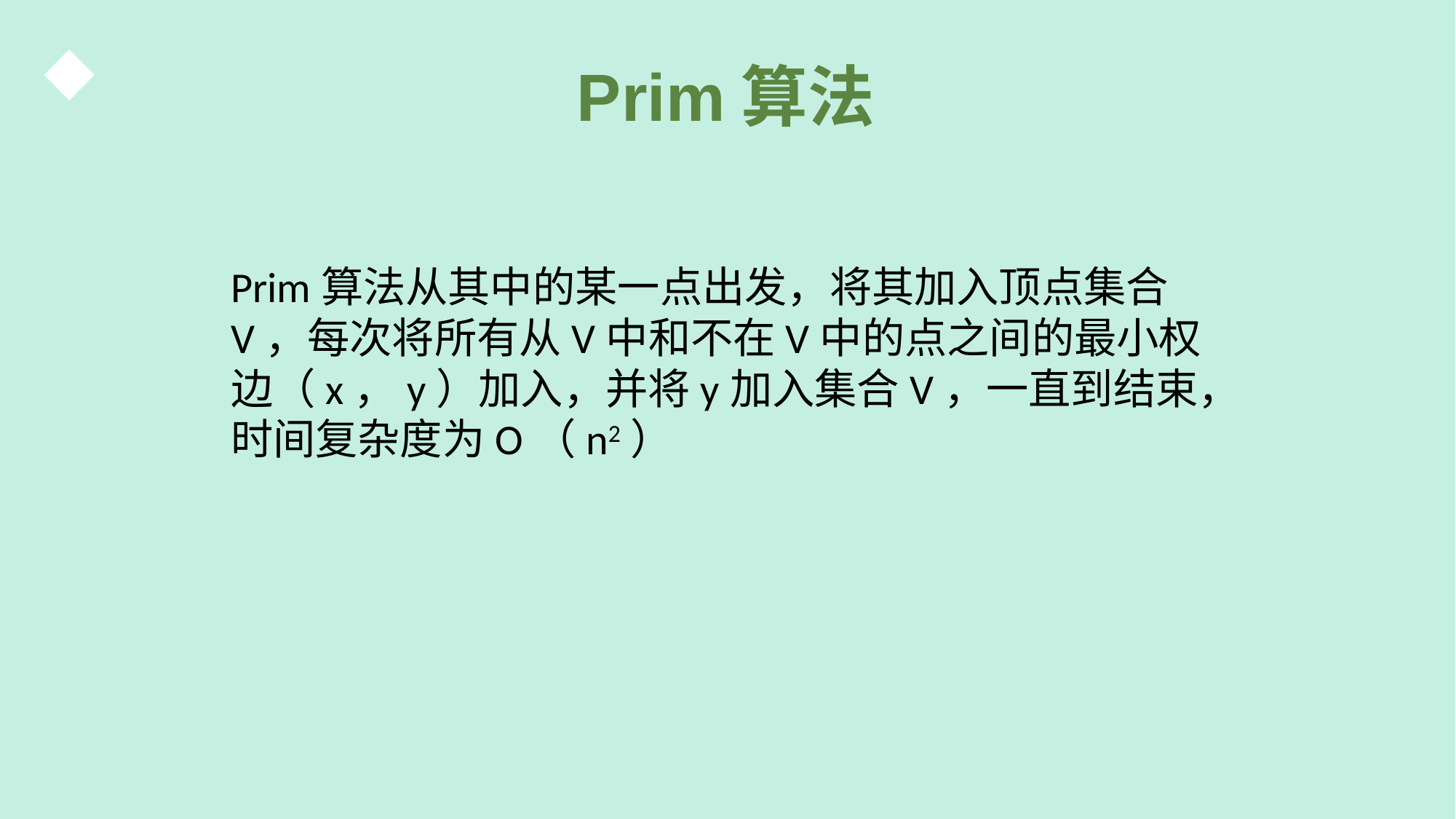

Prim算法
Prim算法从其中的某一点出发，将其加入顶点集合V，每次将所有从V中和不在V中的点之间的最小权边（x，y）加入，并将y加入集合V，一直到结束，时间复杂度为O（n2）